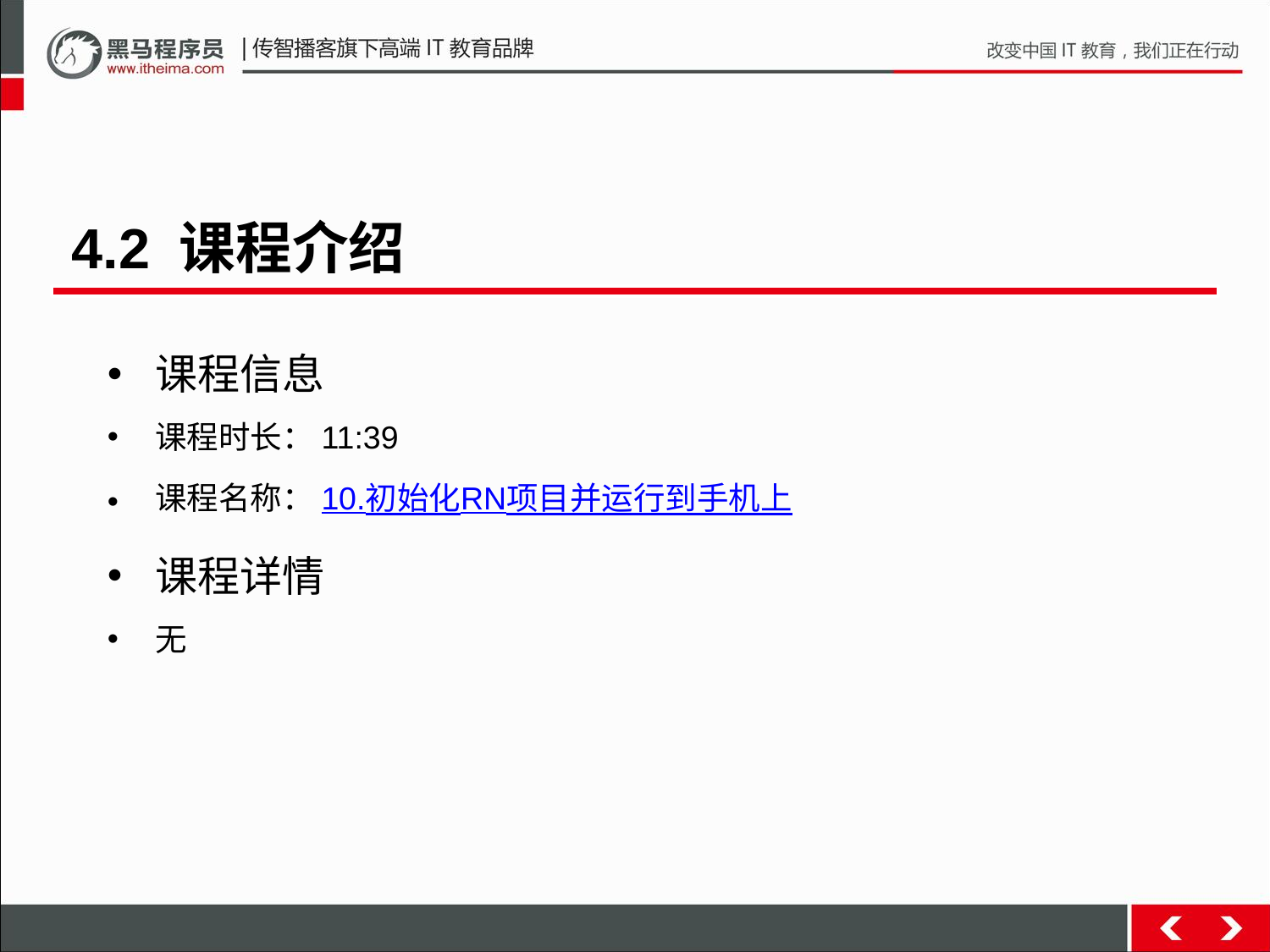

4.2 课程介绍
课程信息
课程时长：11:39
课程名称：10.初始化RN项目并运行到手机上
课程详情
无